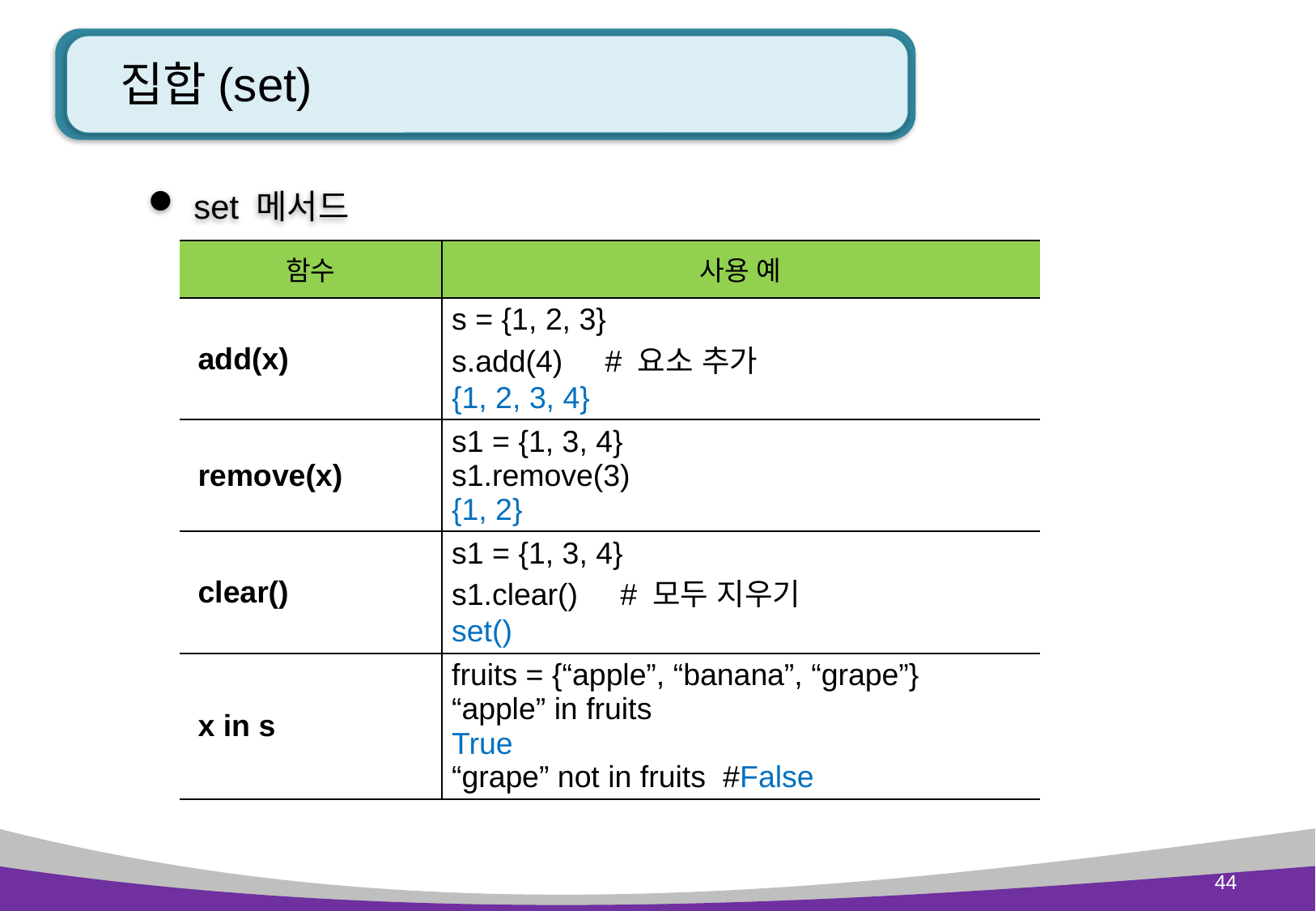

# 집합(set)
set 메서드
| 함수 | 사용 예 |
| --- | --- |
| add(x) | s = {1, 2, 3} s.add(4) # 요소 추가 {1, 2, 3, 4} |
| remove(x) | s1 = {1, 3, 4} s1.remove(3) {1, 2} |
| clear() | s1 = {1, 3, 4} s1.clear() # 모두 지우기 set() |
| x in s | fruits = {“apple”, “banana”, “grape”} “apple” in fruits True “grape” not in fruits #False |
44